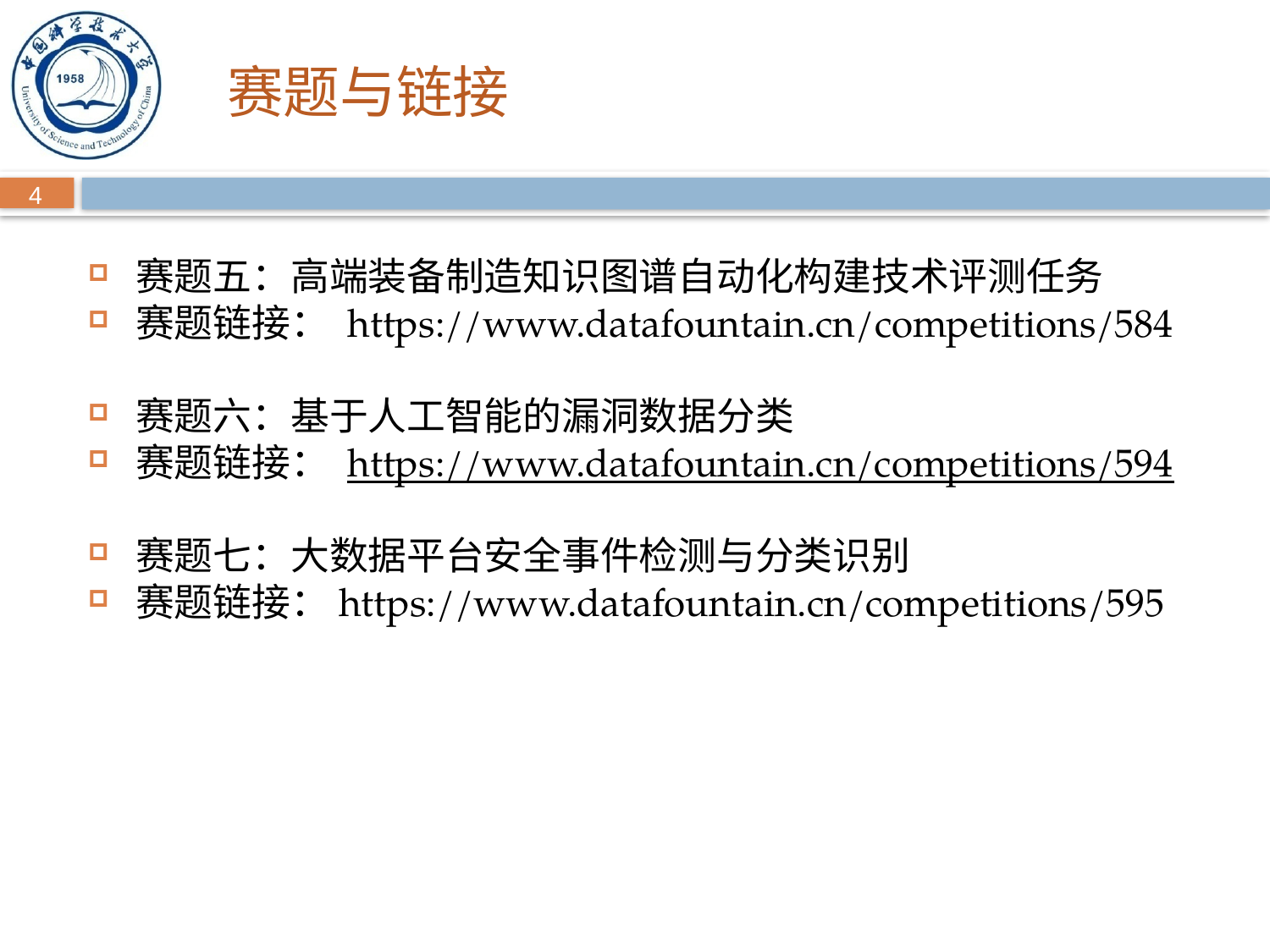

赛题与链接
4
赛题五：高端装备制造知识图谱自动化构建技术评测任务
赛题链接： https://www.datafountain.cn/competitions/584

赛题六：基于人工智能的漏洞数据分类
赛题链接： https://www.datafountain.cn/competitions/594

赛题七：大数据平台安全事件检测与分类识别
赛题链接：https://www.datafountain.cn/competitions/595